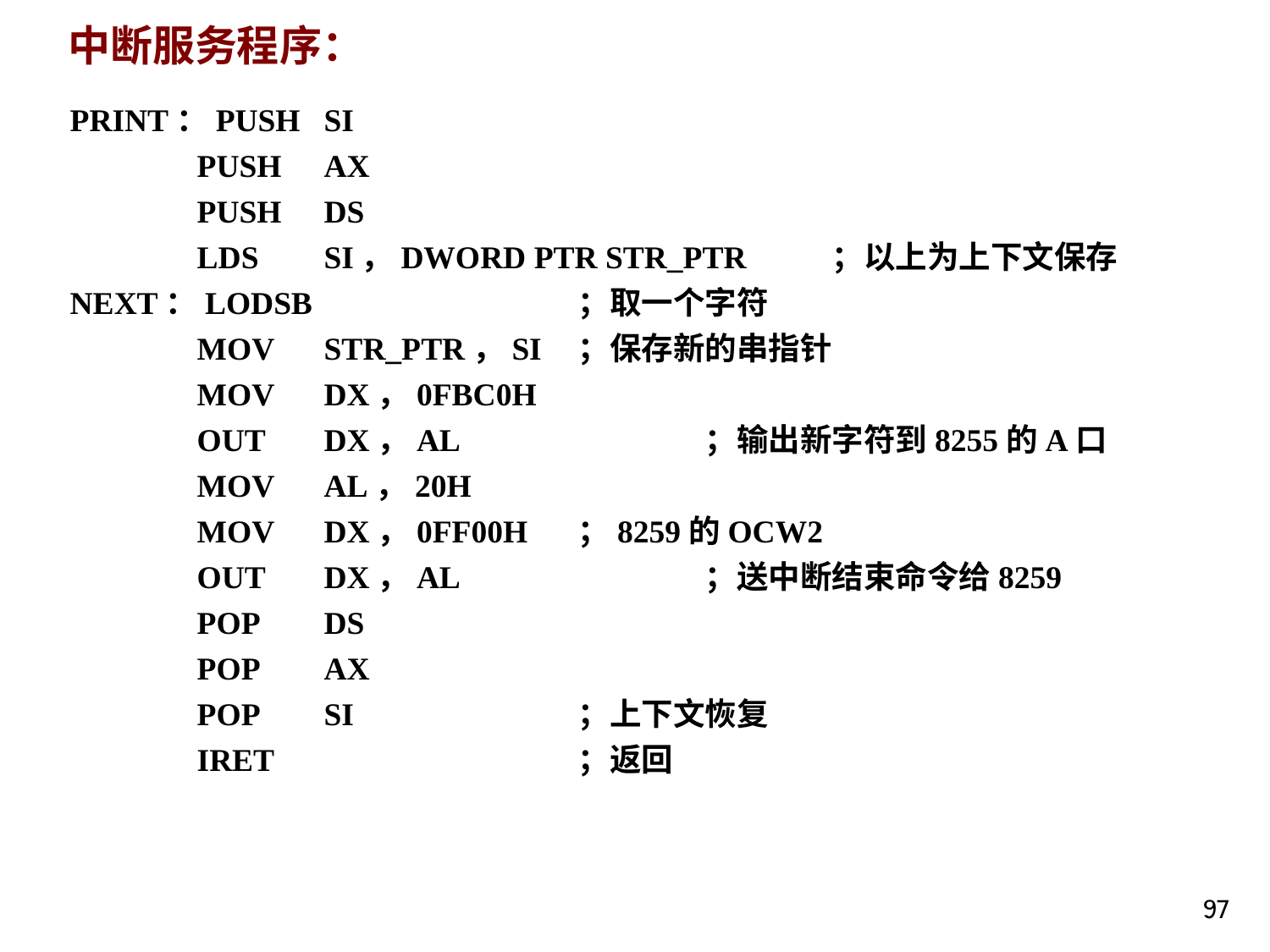

# 中断服务程序：
PRINT：PUSH	SI
	PUSH	AX
	PUSH	DS
	LDS	SI，DWORD PTR STR_PTR	；以上为上下文保存
NEXT：LODSB			；取一个字符
	MOV	STR_PTR，SI	；保存新的串指针
	MOV	DX，0FBC0H
	OUT	DX，AL		；输出新字符到8255的A口
	MOV	AL，20H
	MOV	DX，0FF00H	；8259的OCW2
	OUT	DX，AL		；送中断结束命令给8259
	POP	DS
	POP	AX
	POP	SI		；上下文恢复
	IRET			；返回

97